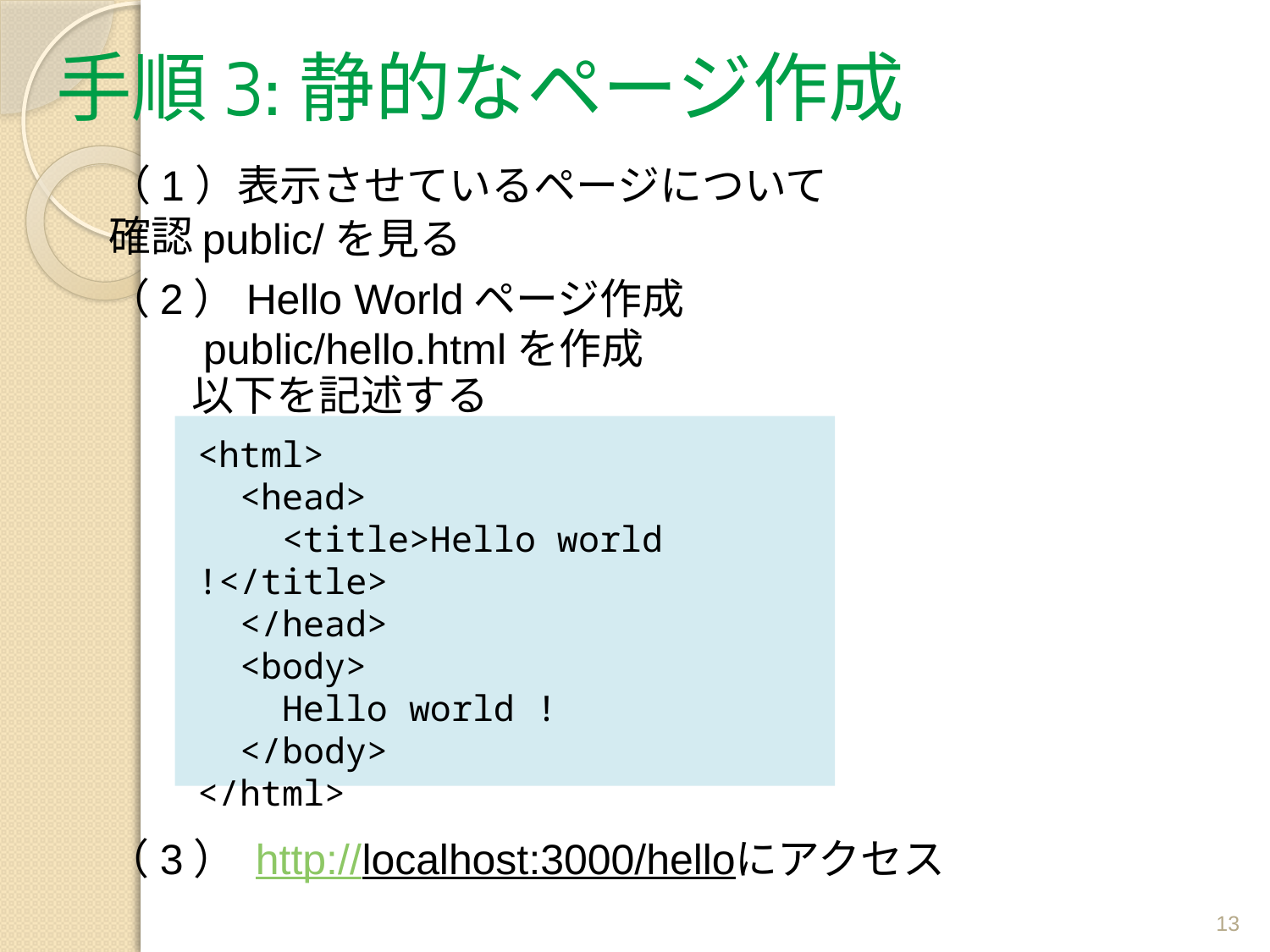

# 手順3:静的なページ作成
（1）表示させているページについて確認
　　public/を見る
（2）Hello Worldページ作成
　　public/hello.htmlを作成
　　以下を記述する

<html>
  <head>
    <title>Hello world !</title>
  </head>
  <body>
    Hello world !
  </body>
</html>
（3） http://localhost:3000/helloにアクセス
13